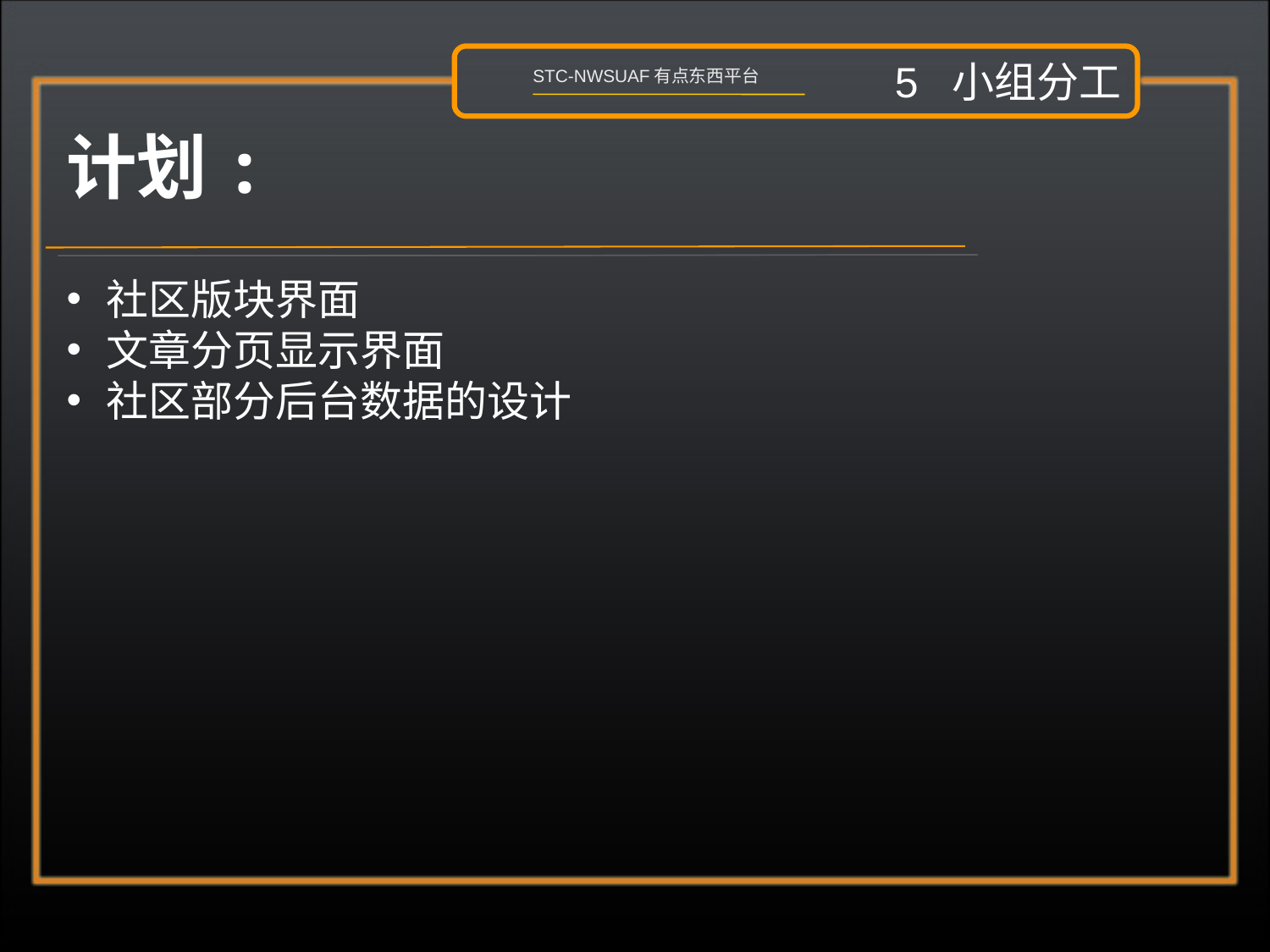

5  小组分工
STC-NWSUAF有点东西平台

计划:
社区版块界面
文章分页显示界面
社区部分后台数据的设计